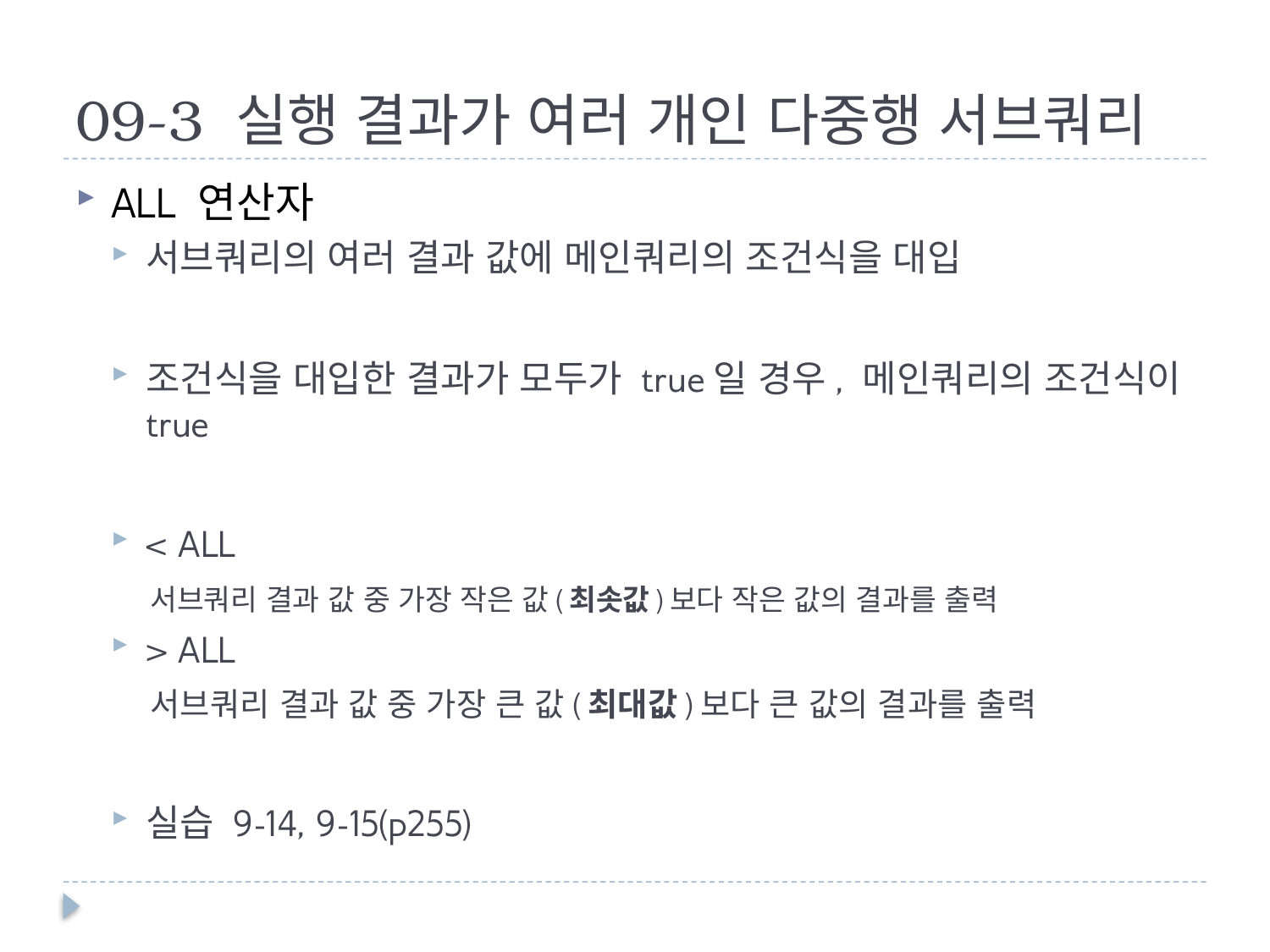

# 09-3 실행 결과가 여러 개인 다중행 서브쿼리
ALL 연산자
서브쿼리의 여러 결과 값에 메인쿼리의 조건식을 대입

조건식을 대입한 결과가 모두가 true일 경우, 메인쿼리의 조건식이 true

< ALL
   서브쿼리 결과 값 중 가장 작은 값(최솟값)보다 작은 값의 결과를 출력
> ALL
   서브쿼리 결과 값 중 가장 큰 값(최대값)보다 큰 값의 결과를 출력

실습 9-14, 9-15(p255)